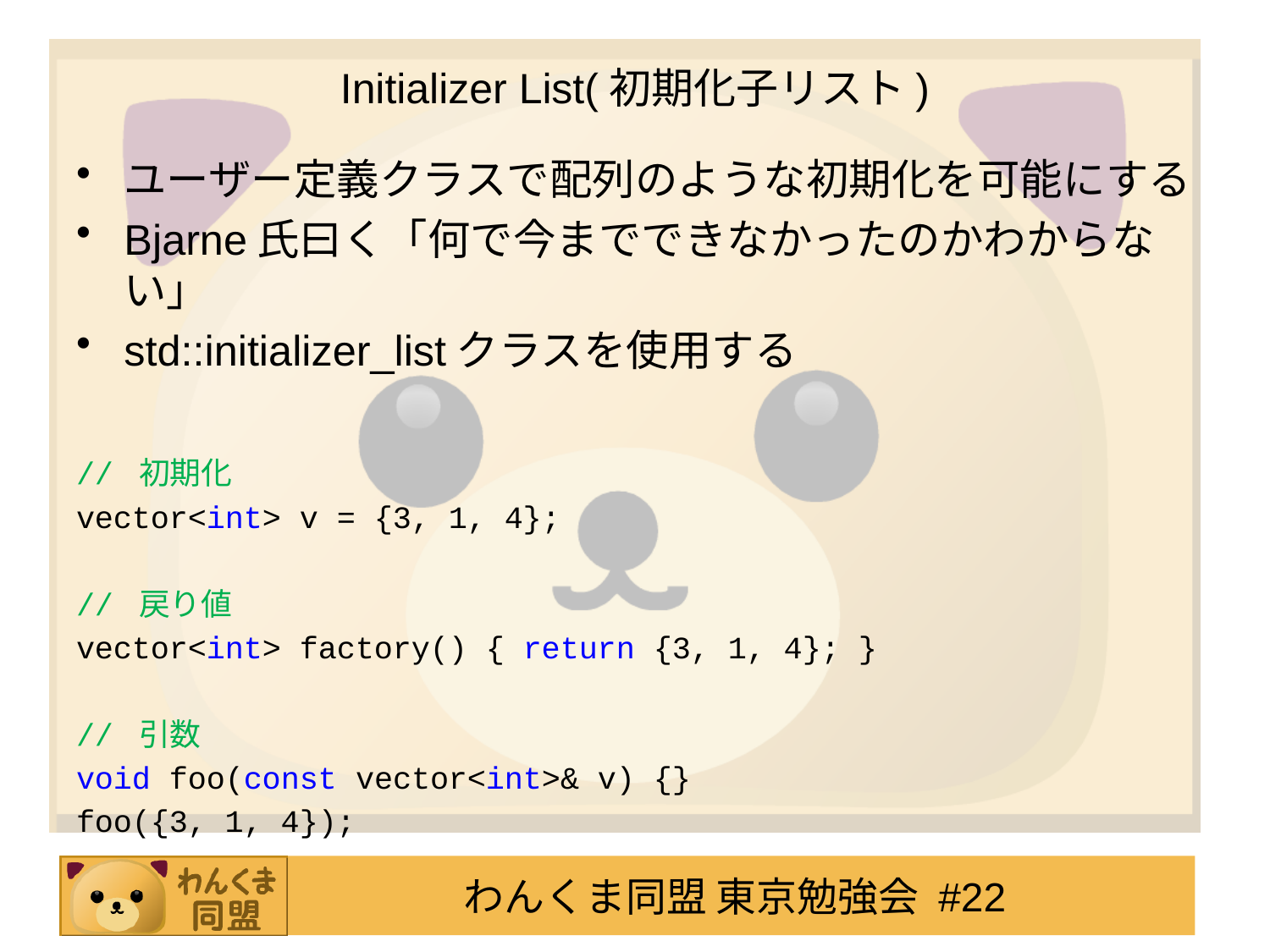

# Initializer List(初期化子リスト)
ユーザー定義クラスで配列のような初期化を可能にする
Bjarne氏曰く「何で今までできなかったのかわからない」
std::initializer_listクラスを使用する

// 初期化
vector<int> v = {3, 1, 4};

// 戻り値
vector<int> factory() { return {3, 1, 4}; }

// 引数
void foo(const vector<int>& v) {}
foo({3, 1, 4});